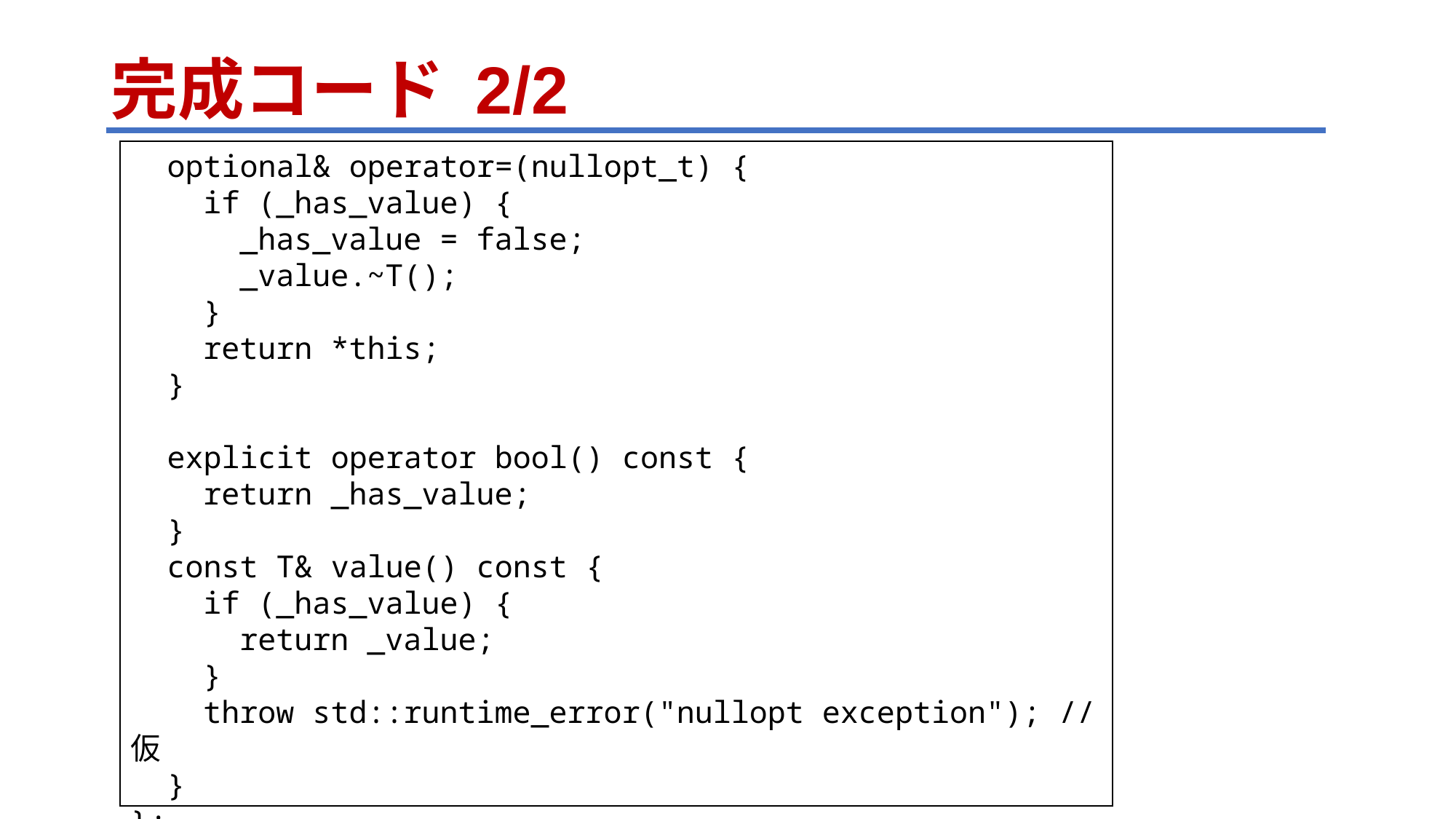

# 完成コード 2/2
  optional& operator=(nullopt_t) {
    if (_has_value) {
      _has_value = false;
      _value.~T();
    }
    return *this;
  }

  explicit operator bool() const {
    return _has_value;
  }
  const T& value() const {
    if (_has_value) {
      return _value;
    }
    throw std::runtime_error("nullopt exception"); // 仮
  }
};